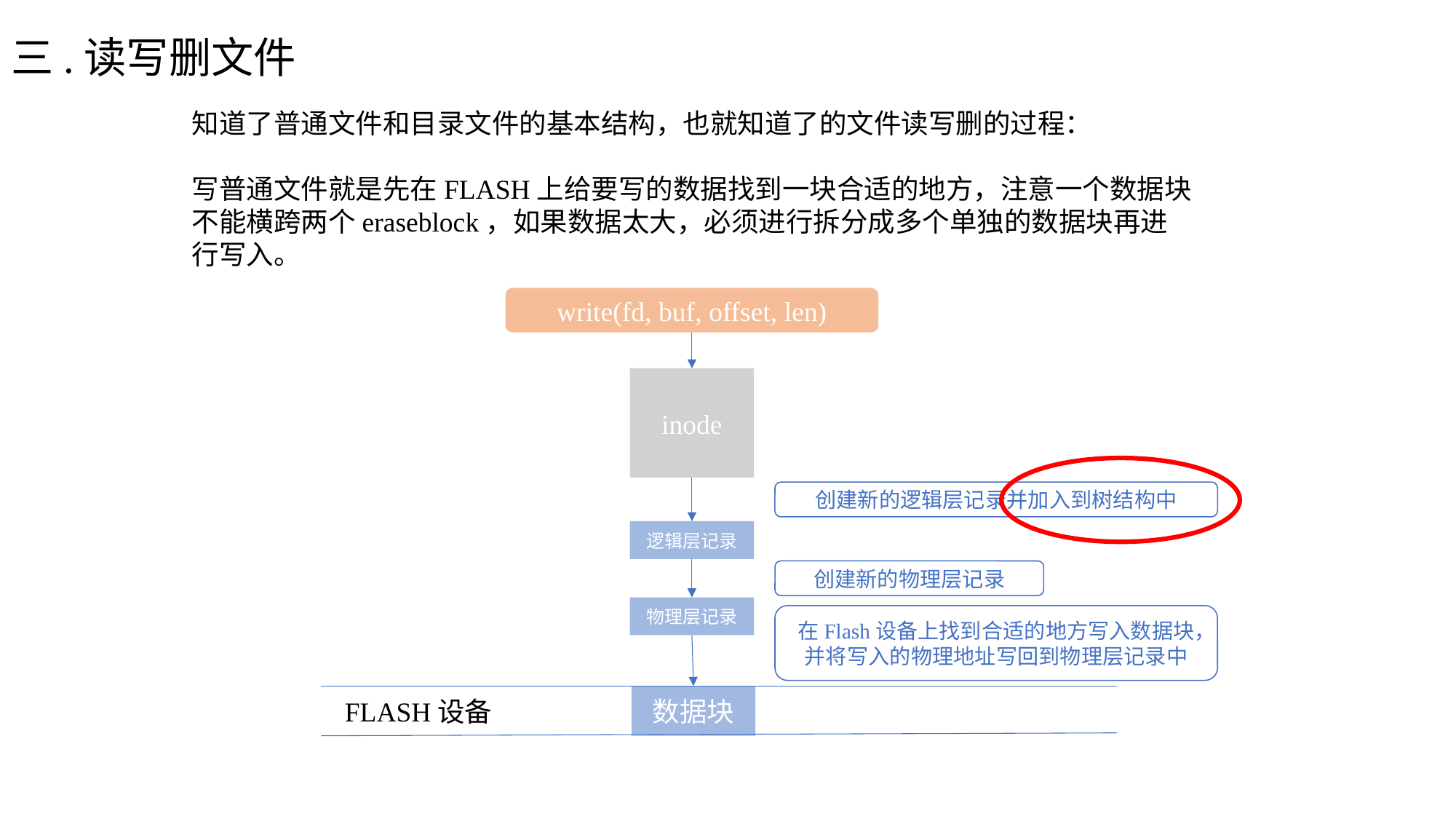

# 三.读写删文件
知道了普通文件和目录文件的基本结构，也就知道了的文件读写删的过程：

写普通文件就是先在FLASH上给要写的数据找到一块合适的地方，注意一个数据块不能横跨两个eraseblock，如果数据太大，必须进行拆分成多个单独的数据块再进行写入。
write(fd, buf, offset, len)
inode

创建新的逻辑层记录并加入到树结构中
逻辑层记录
创建新的物理层记录
物理层记录
在Flash设备上找到合适的地方写入数据块，并将写入的物理地址写回到物理层记录中
数据块
FLASH设备